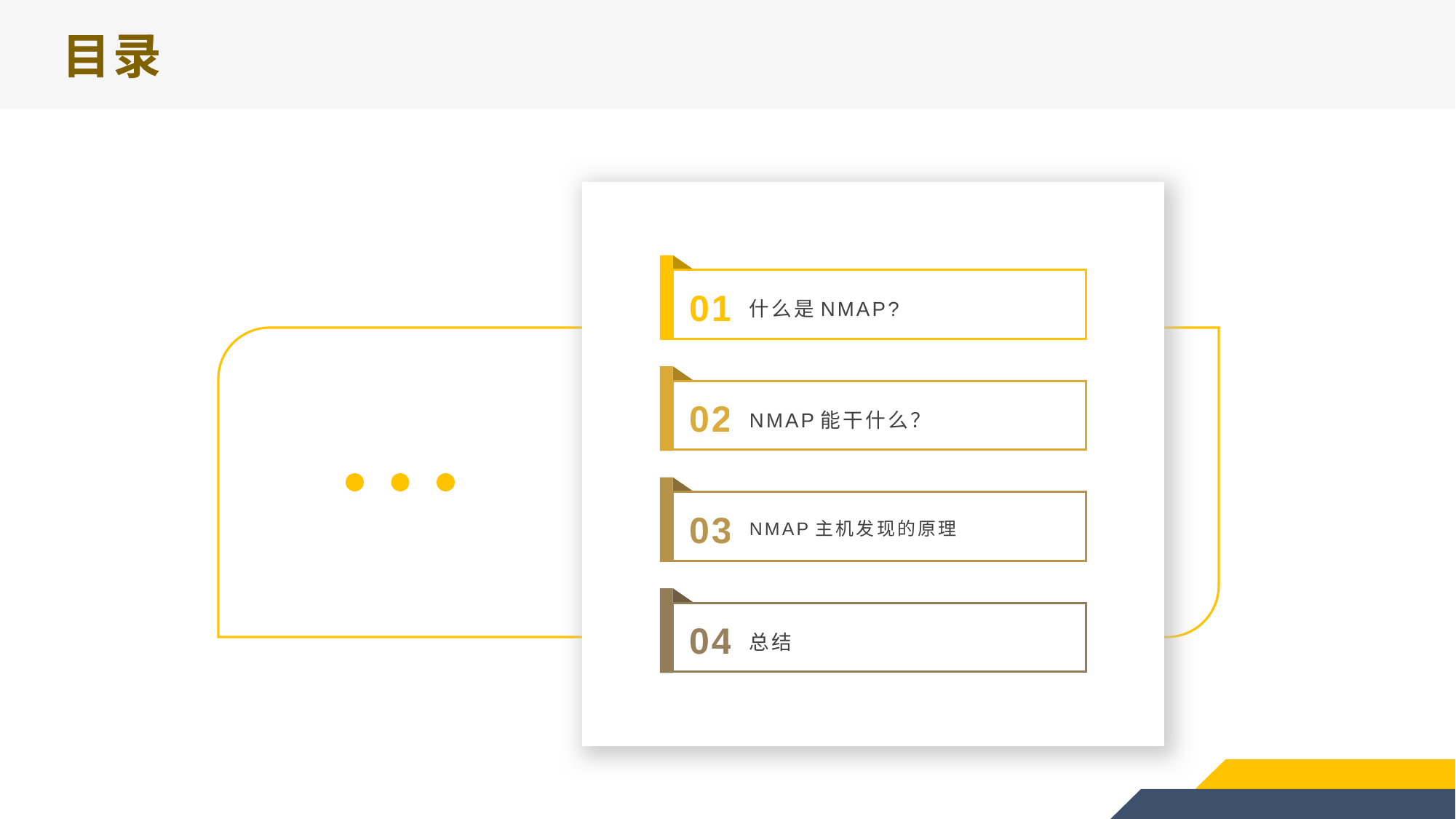

目录

01
什么是NMAP?

02
NMAP能干什么？

03
NMAP主机发现的原理

04
总结